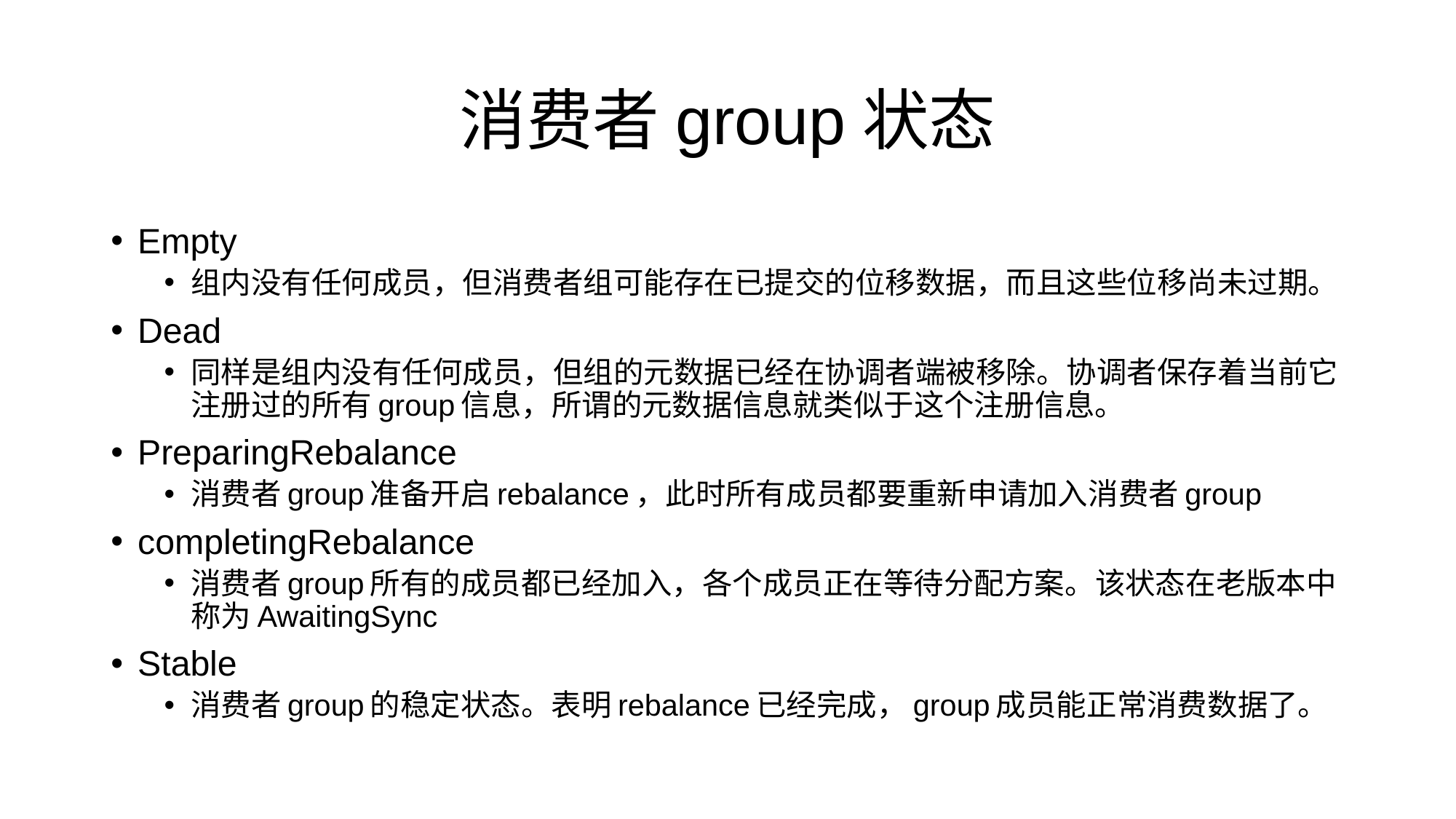

# 消费者group状态
Empty
组内没有任何成员，但消费者组可能存在已提交的位移数据，而且这些位移尚未过期。
Dead
同样是组内没有任何成员，但组的元数据已经在协调者端被移除。协调者保存着当前它注册过的所有group信息，所谓的元数据信息就类似于这个注册信息。
PreparingRebalance
消费者group准备开启rebalance，此时所有成员都要重新申请加入消费者group
completingRebalance
消费者group所有的成员都已经加入，各个成员正在等待分配方案。该状态在老版本中称为AwaitingSync
Stable
消费者group的稳定状态。表明rebalance已经完成，group成员能正常消费数据了。